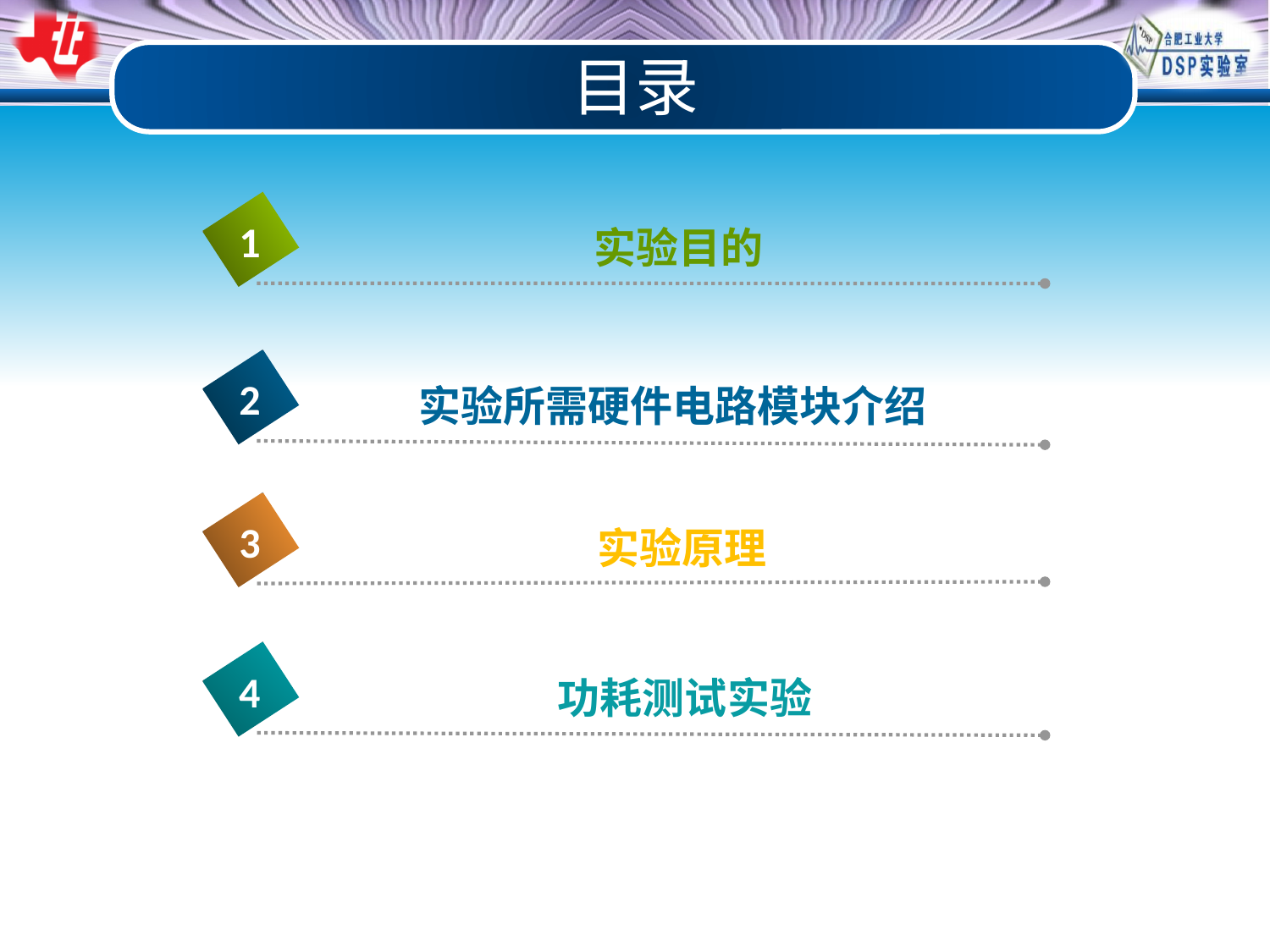

目录

1
实验目的

2
实验所需硬件电路模块介绍

3
实验原理

4
功耗测试实验